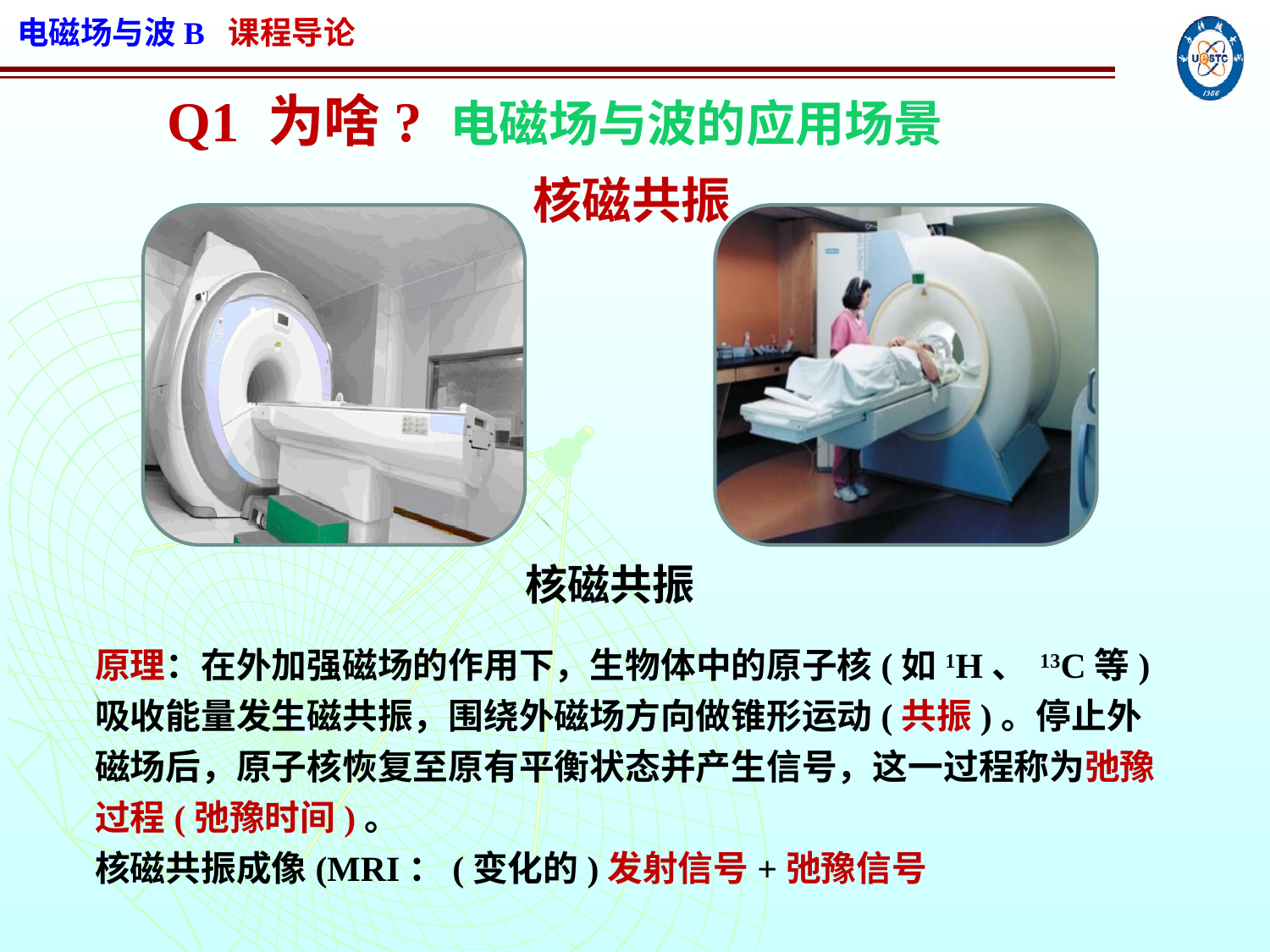

Q1 为啥? 电磁场与波的应用场景
核磁共振

核磁共振
原理：在外加强磁场的作用下，生物体中的原子核(如1H、 13C等)吸收能量发生磁共振，围绕外磁场方向做锥形运动(共振)。停止外磁场后，原子核恢复至原有平衡状态并产生信号，这一过程称为弛豫过程(弛豫时间)。
核磁共振成像(MRI：(变化的)发射信号+弛豫信号